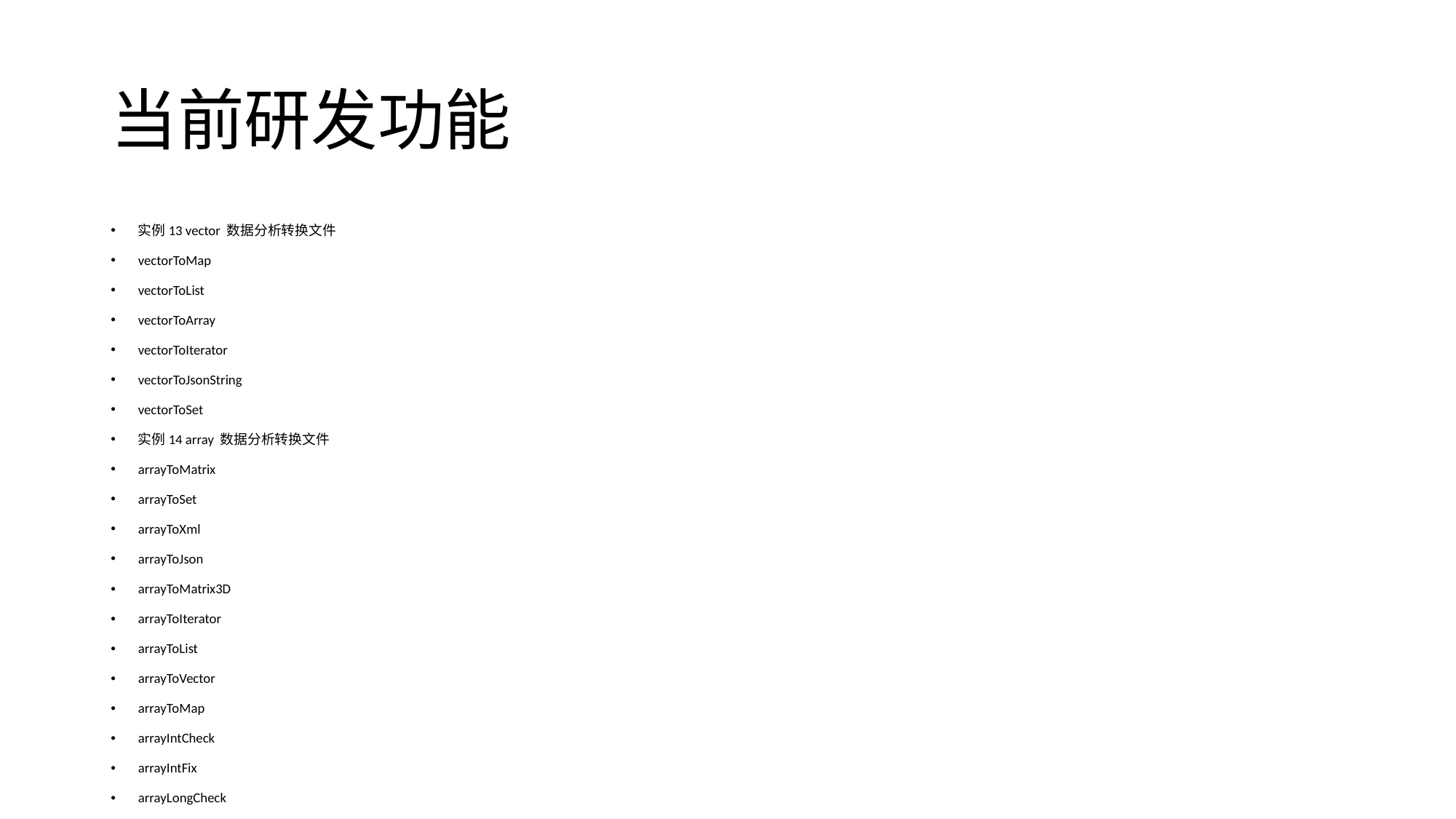

# 当前研发功能
实例13 vector 数据分析转换文件
vectorToMap
vectorToList
vectorToArray
vectorToIterator
vectorToJsonString
vectorToSet
实例14 array 数据分析转换文件
arrayToMatrix
arrayToSet
arrayToXml
arrayToJson
arrayToMatrix3D
arrayToIterator
arrayToList
arrayToVector
arrayToMap
arrayIntCheck
arrayIntFix
arrayLongCheck
arrayLongFix
arrayDoubleCheck
arrayDoubleFix
arrayFloatCheck
arrayFloatFix